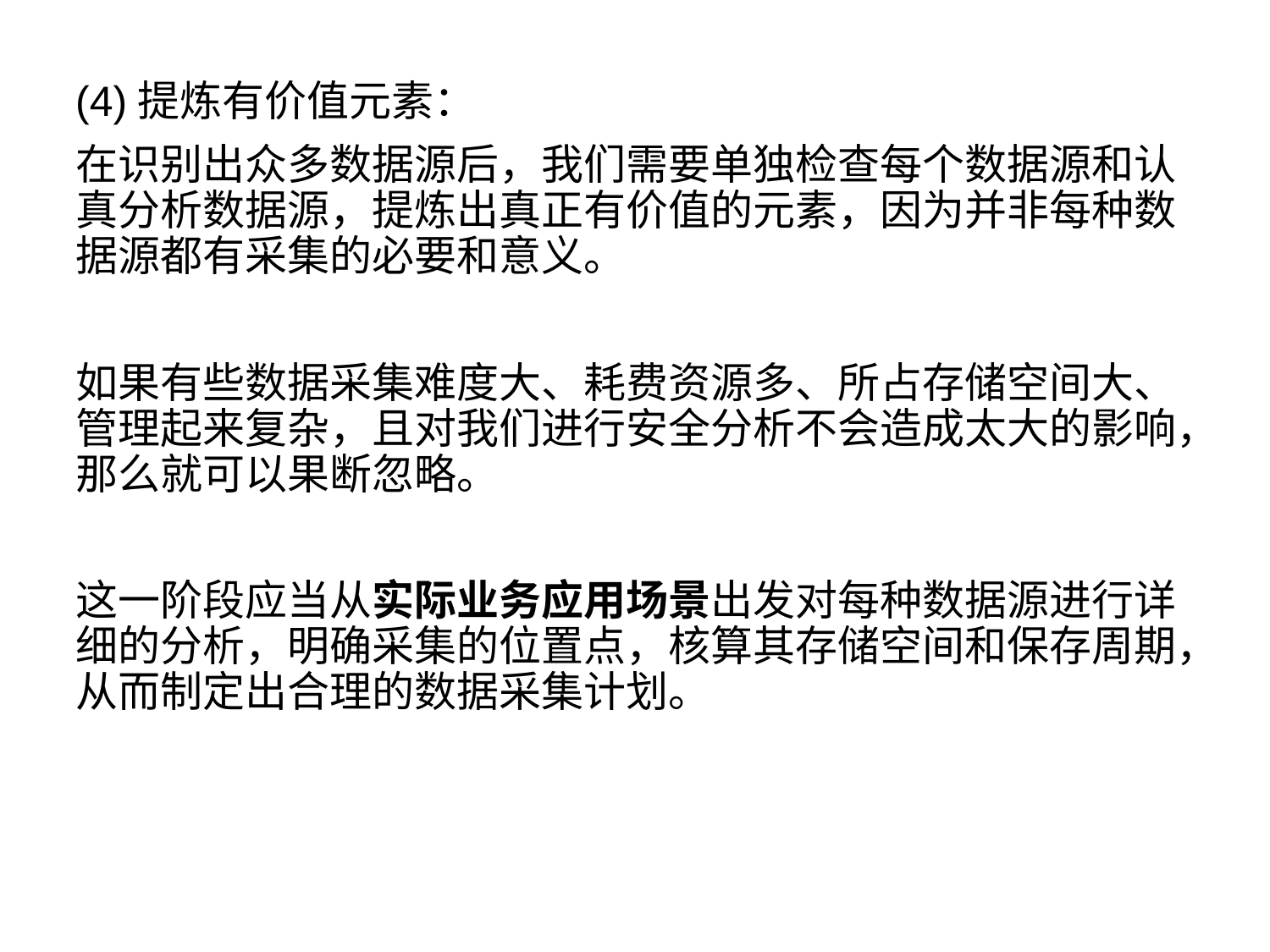

(4)提炼有价值元素：
在识别出众多数据源后，我们需要单独检查每个数据源和认真分析数据源，提炼出真正有价值的元素，因为并非每种数据源都有采集的必要和意义。

如果有些数据采集难度大、耗费资源多、所占存储空间大、管理起来复杂，且对我们进行安全分析不会造成太大的影响，那么就可以果断忽略。

这一阶段应当从实际业务应用场景出发对每种数据源进行详细的分析，明确采集的位置点，核算其存储空间和保存周期，从而制定出合理的数据采集计划。